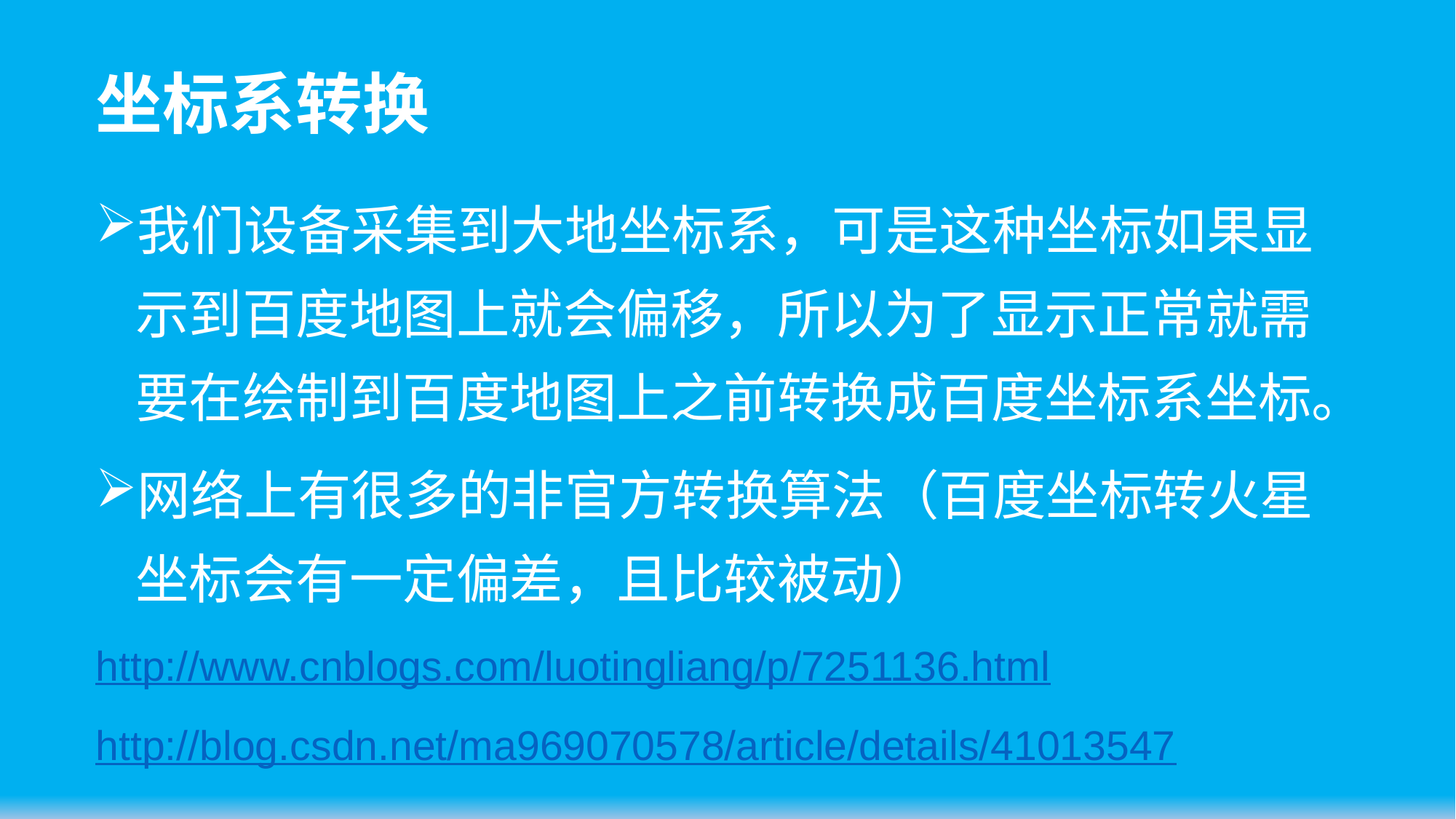

# 坐标系转换
我们设备采集到大地坐标系，可是这种坐标如果显示到百度地图上就会偏移，所以为了显示正常就需要在绘制到百度地图上之前转换成百度坐标系坐标。
网络上有很多的非官方转换算法（百度坐标转火星坐标会有一定偏差，且比较被动）
http://www.cnblogs.com/luotingliang/p/7251136.html
http://blog.csdn.net/ma969070578/article/details/41013547